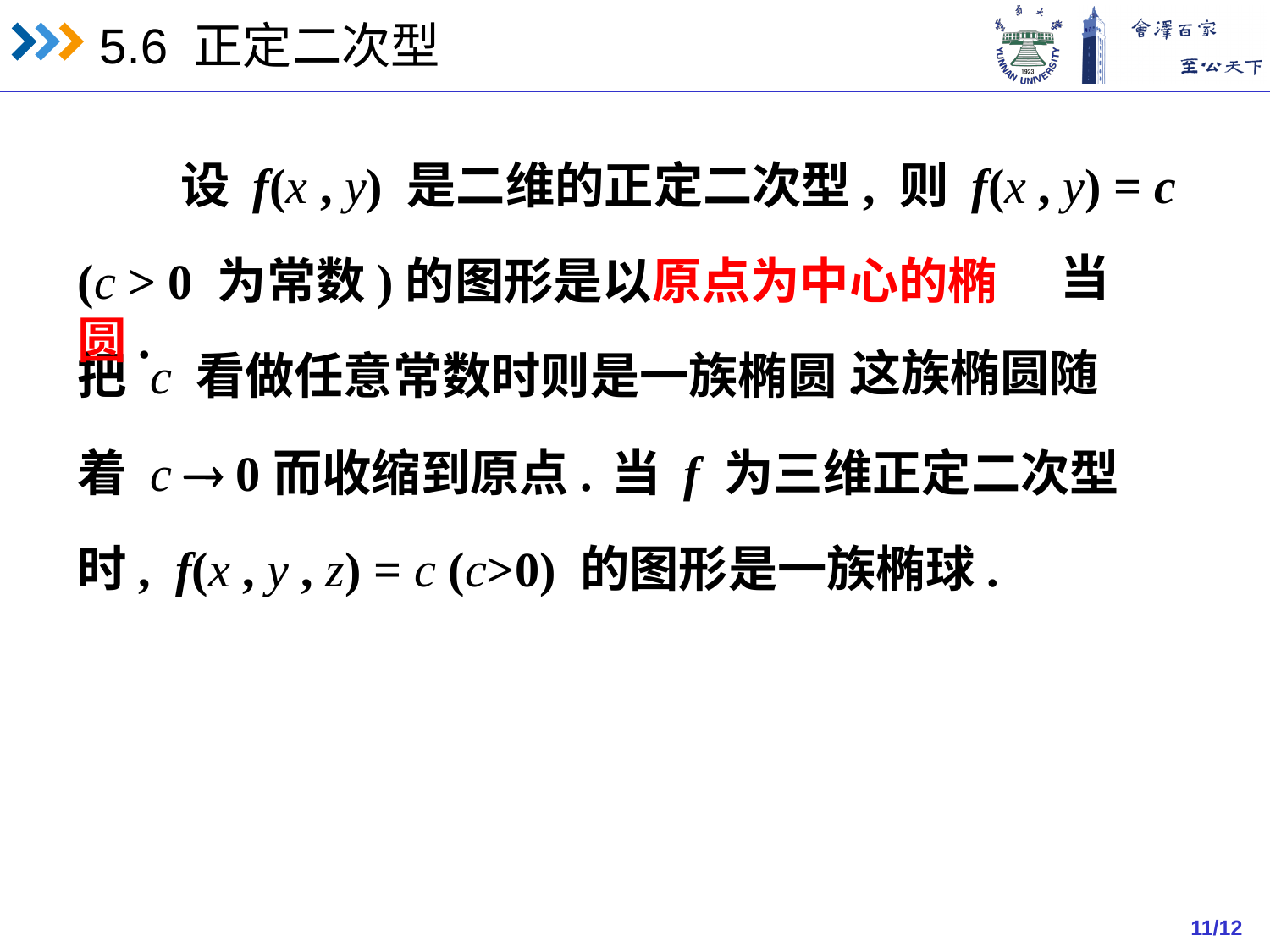

设 f(x , y) 是二维的正定二次型, 则 f(x , y) = c
当
(c > 0 为常数)的图形是以原点为中心的椭圆.
这族椭圆随
把 c 看做任意常数时则是一族椭圆.
着 c → 0而收缩到原点.
当 f 为三维正定二次型
时,  f(x , y , z) = c (c>0) 的图形是一族椭球.